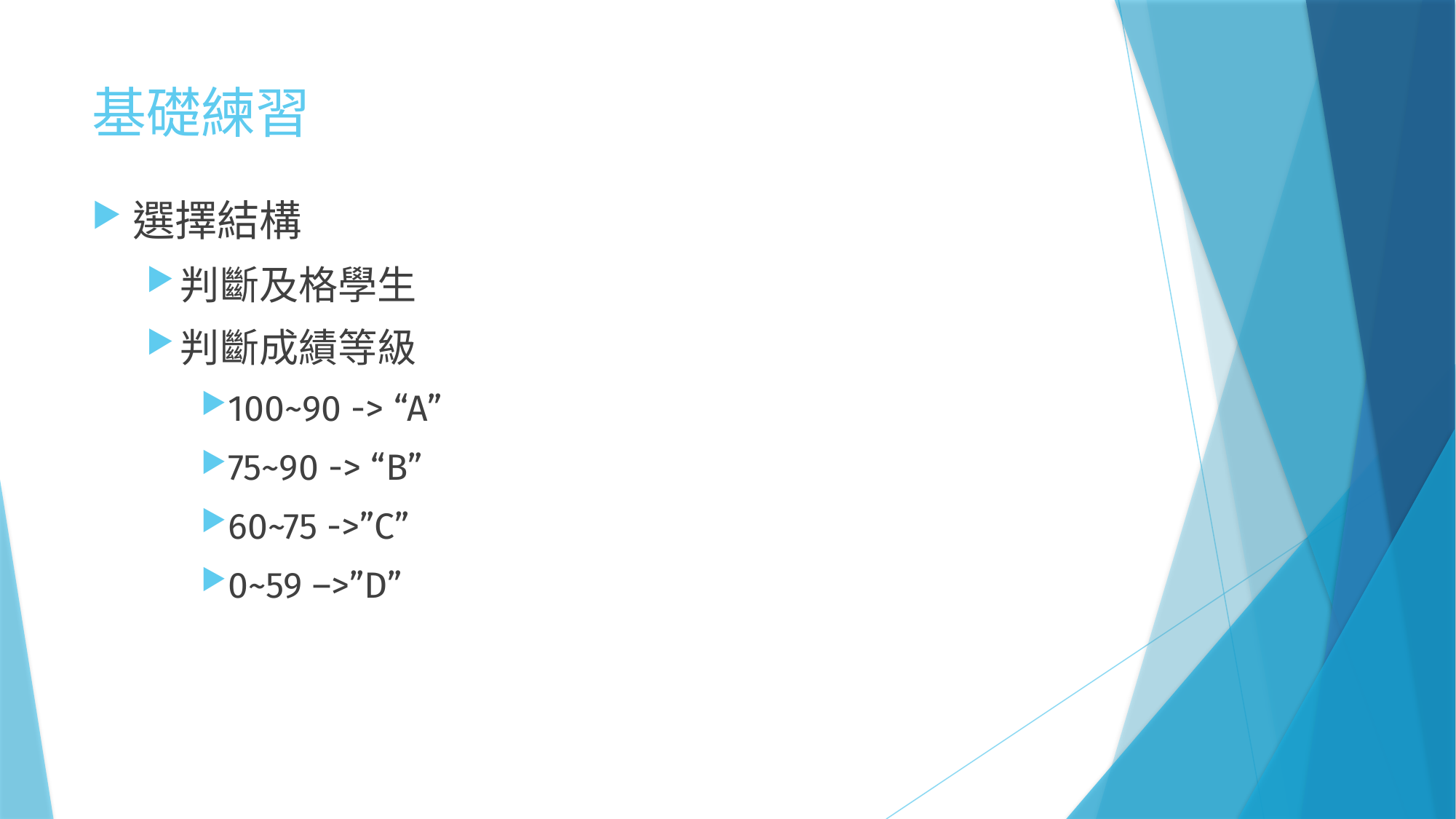

# 基礎練習
選擇結構
判斷及格學生
判斷成績等級
100~90 -> “A”
75~90 -> “B”
60~75 ->”C”
0~59 –>”D”